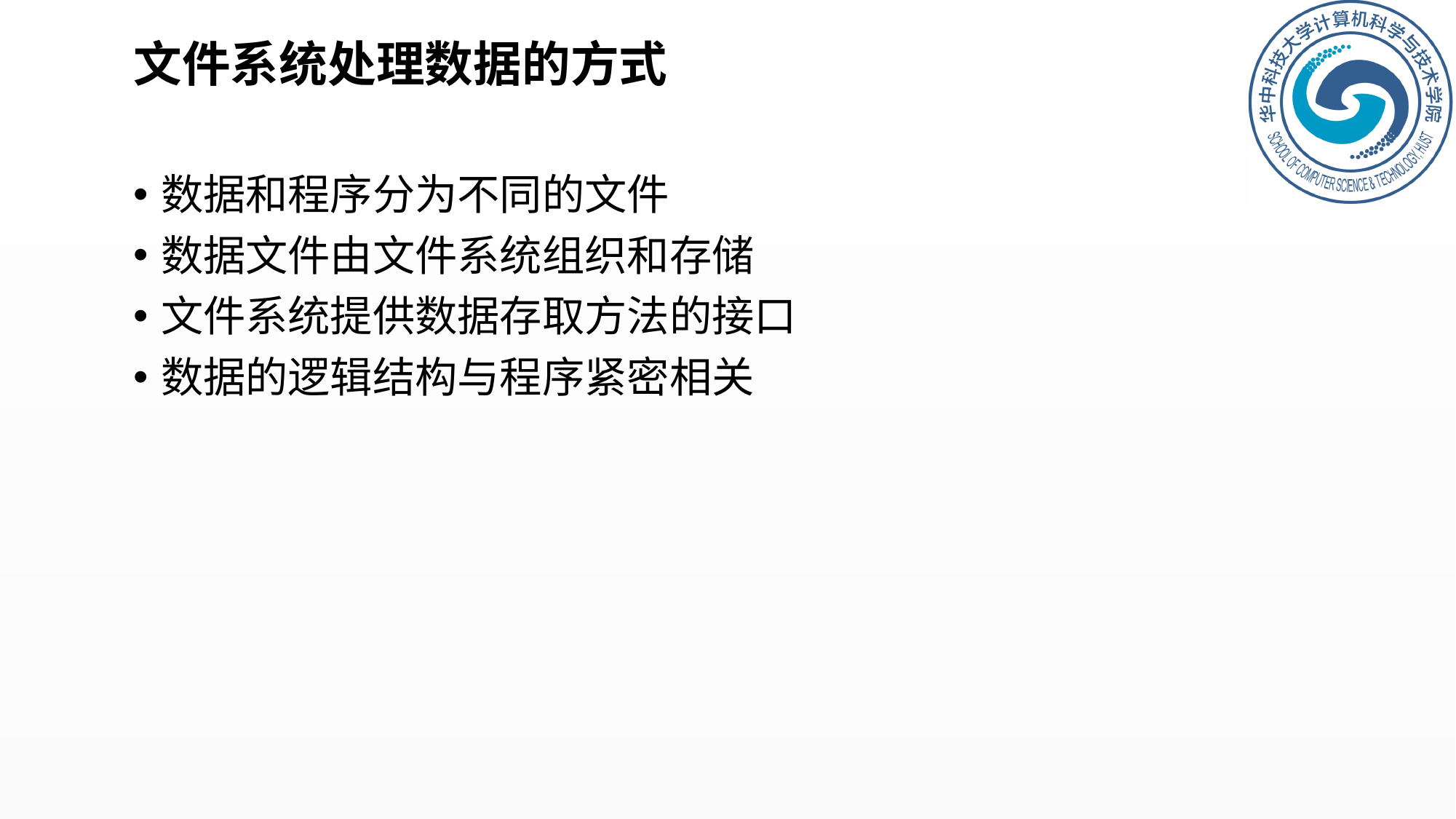

# 文件系统处理数据的方式
数据和程序分为不同的文件
数据文件由文件系统组织和存储
文件系统提供数据存取方法的接口
数据的逻辑结构与程序紧密相关